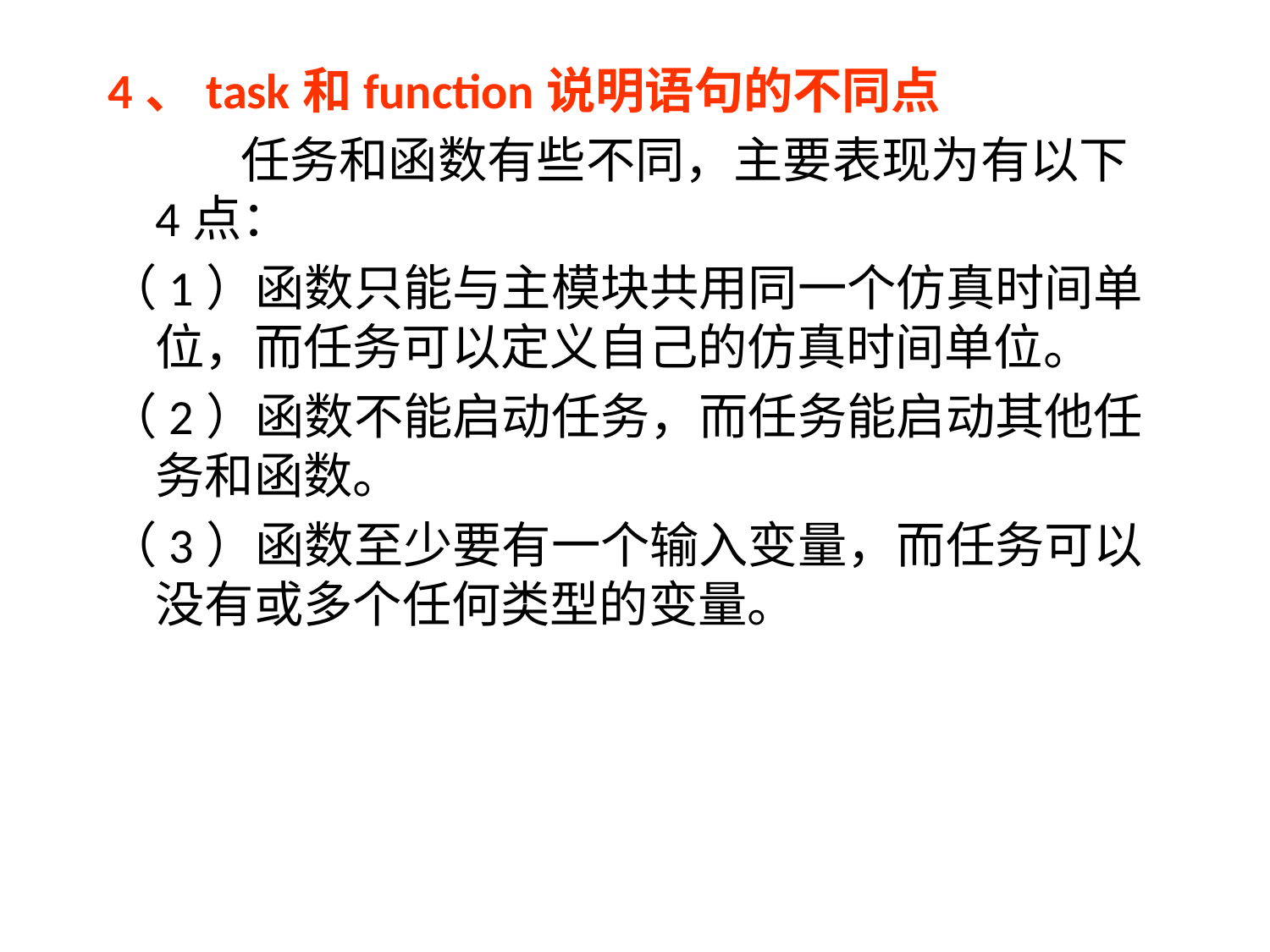

4、task和function说明语句的不同点
           任务和函数有些不同，主要表现为有以下4点：
（1）函数只能与主模块共用同一个仿真时间单位，而任务可以定义自己的仿真时间单位。
（2）函数不能启动任务，而任务能启动其他任务和函数。
（3）函数至少要有一个输入变量，而任务可以没有或多个任何类型的变量。